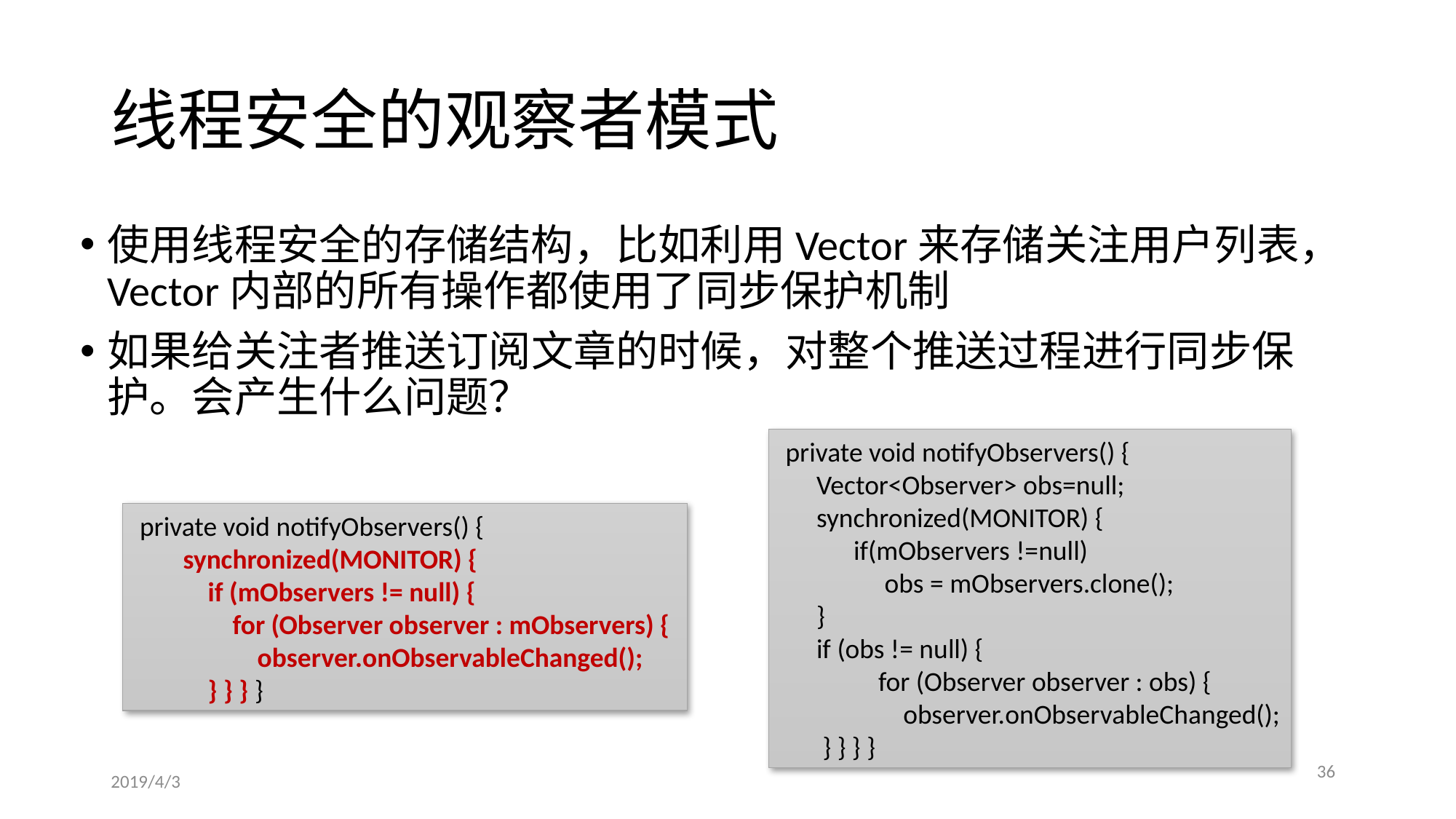

# 线程安全的观察者模式
使用线程安全的存储结构，比如利用Vector来存储关注用户列表，Vector内部的所有操作都使用了同步保护机制
如果给关注者推送订阅文章的时候，对整个推送过程进行同步保护。会产生什么问题？
 private void notifyObservers() {
      Vector<Observer> obs=null;
      synchronized(MONITOR) {
            if(mObservers !=null)
                 obs = mObservers.clone();
      }
      if (obs != null) {
                for (Observer observer : obs) {
                    observer.onObservableChanged();
       } } } }
 private void notifyObservers() {
        synchronized(MONITOR) {
            if (mObservers != null) {
                for (Observer observer : mObservers) {
                    observer.onObservableChanged();
            } } } }
36
2019/4/3